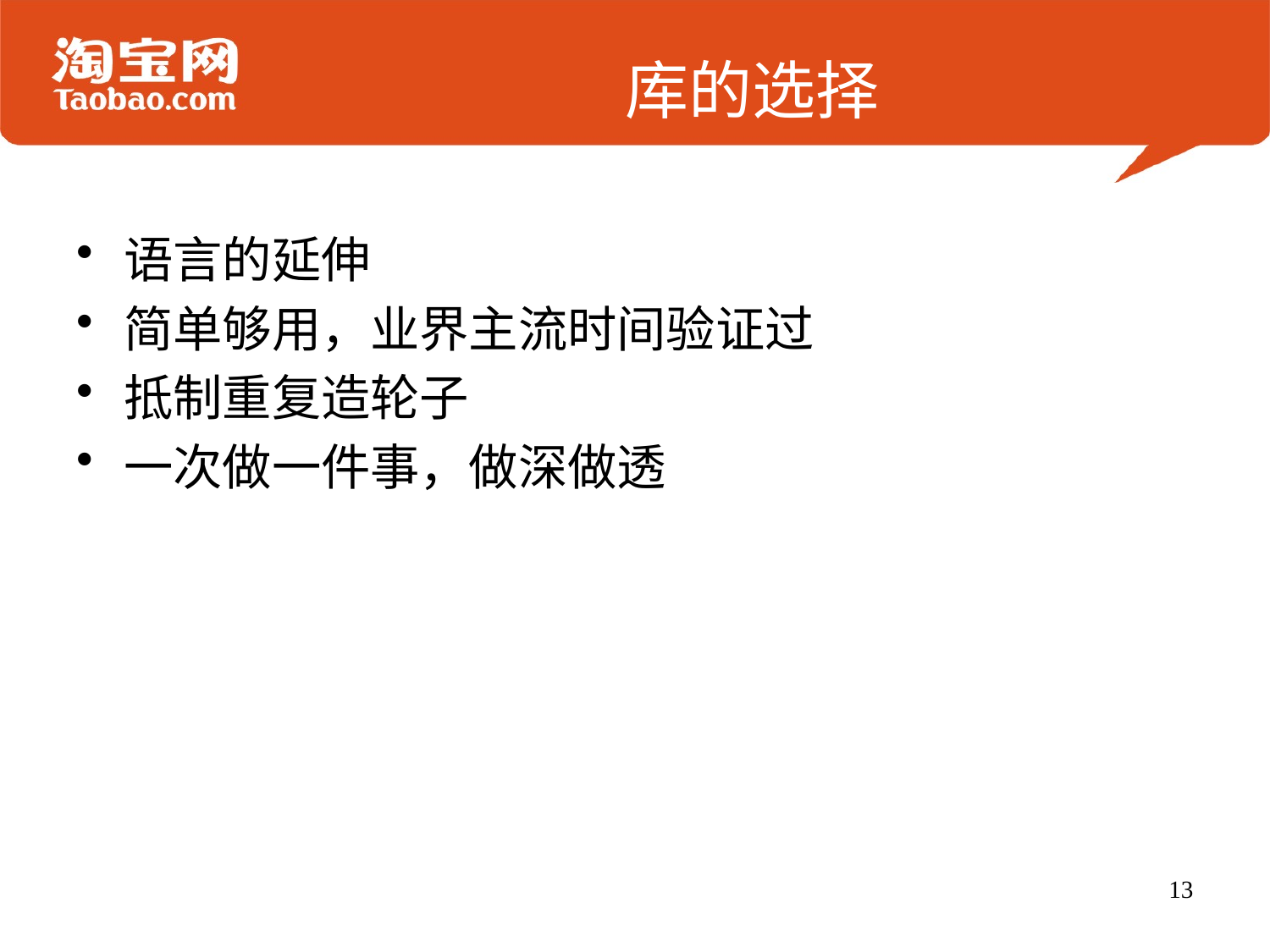

# 库的选择
语言的延伸
简单够用，业界主流时间验证过
抵制重复造轮子
一次做一件事，做深做透

13